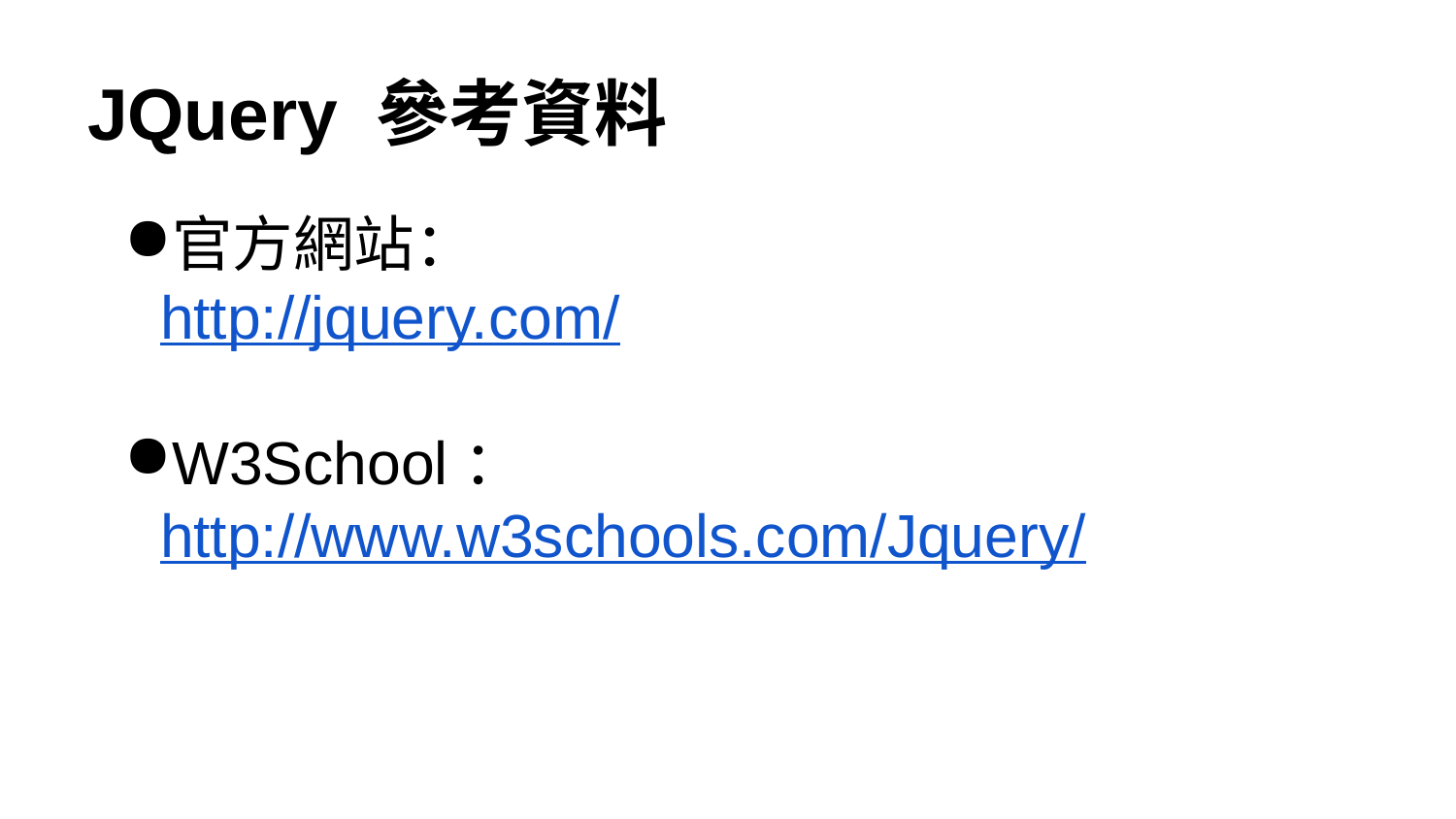

# JQuery 參考資料
官方網站：
http://jquery.com/

W3School：
http://www.w3schools.com/Jquery/